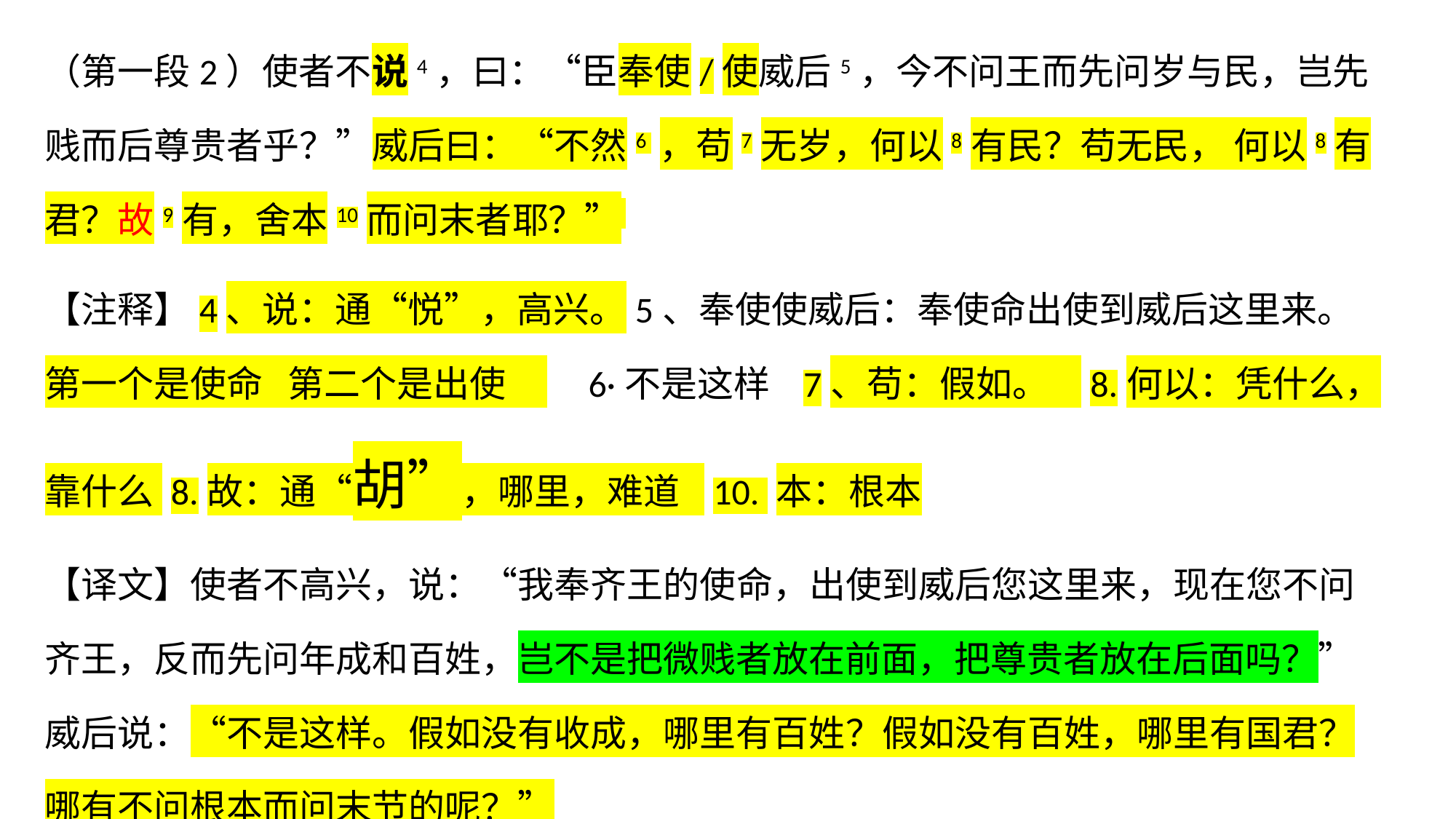

（第一段2）使者不说4，曰：“臣奉使/使威后5，今不问王而先问岁与民，岂先贱而后尊贵者乎？”威后曰：“不然6 ，苟7无岁，何以8有民？苟无民， 何以8有君？故9有，舍本10而问末者耶？”
【注释】4、说：通“悦”，高兴。5、奉使使威后：奉使命出使到威后这里来。第一个是使命   第二个是出使         6·不是这样   7、苟：假如。    8.何以：凭什么，靠什么 8.故：通“胡”，哪里，难道   10. 本：根本
【译文】使者不高兴，说：“我奉齐王的使命，出使到威后您这里来，现在您不问齐王，反而先问年成和百姓，岂不是把微贱者放在前面，把尊贵者放在后面吗？”威后说：“不是这样。假如没有收成，哪里有百姓？假如没有百姓，哪里有国君？哪有不问根本而问末节的呢？”